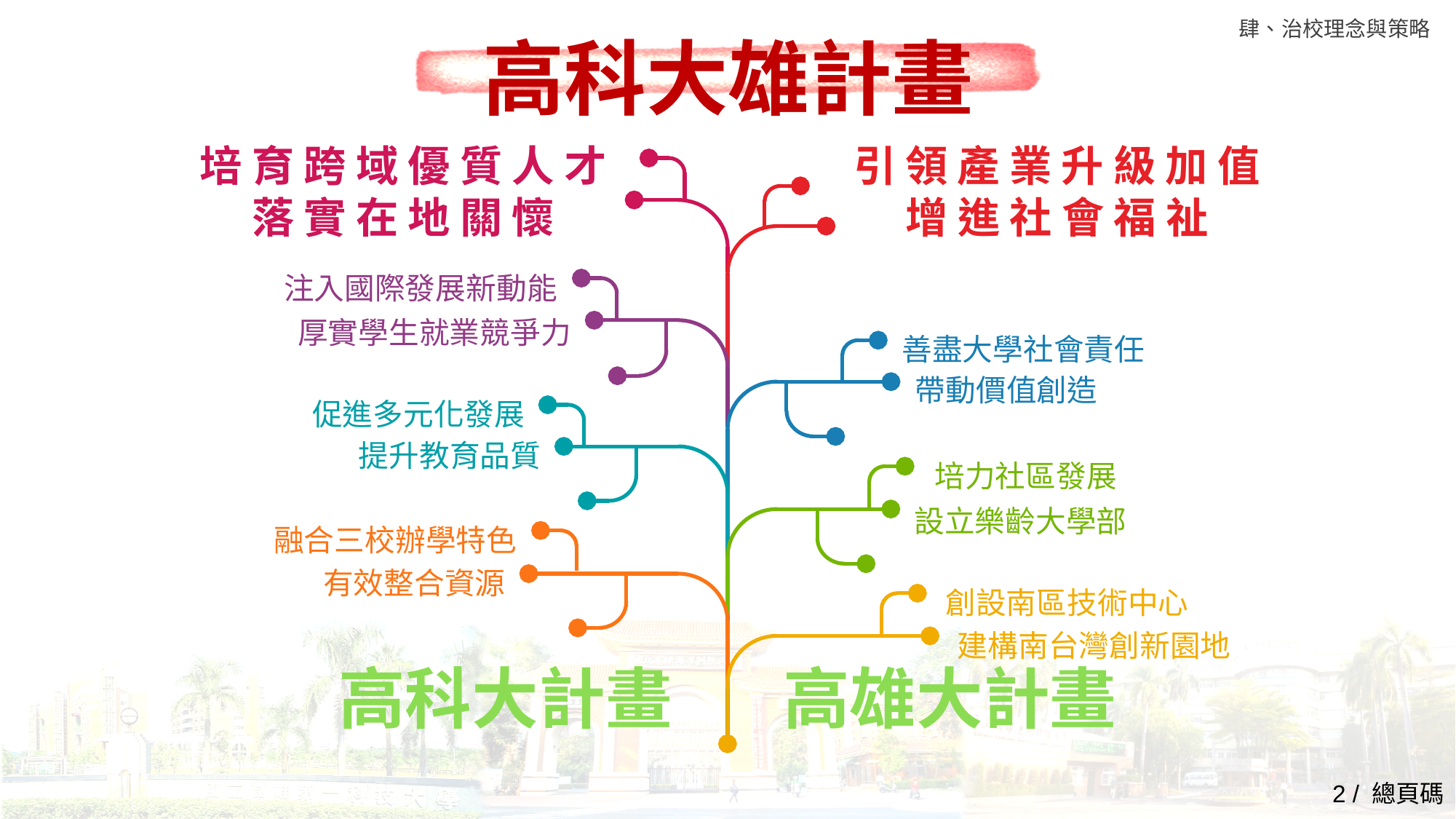

高科大雄計畫
培 育 跨 域 優 質 人 才
落 實 在 地 關 懷
引 領 產 業 升 級 加 值
增 進 社 會 福 祉

注入國際發展新動能
厚實學生就業競爭力

善盡大學社會責任
帶動價值創造

促進多元化發展
提升教育品質

培力社區發展
設立樂齡大學部

融合三校辦學特色
有效整合資源

創設南區技術中心
建構南台灣創新園地

高科大計畫
高雄大計畫